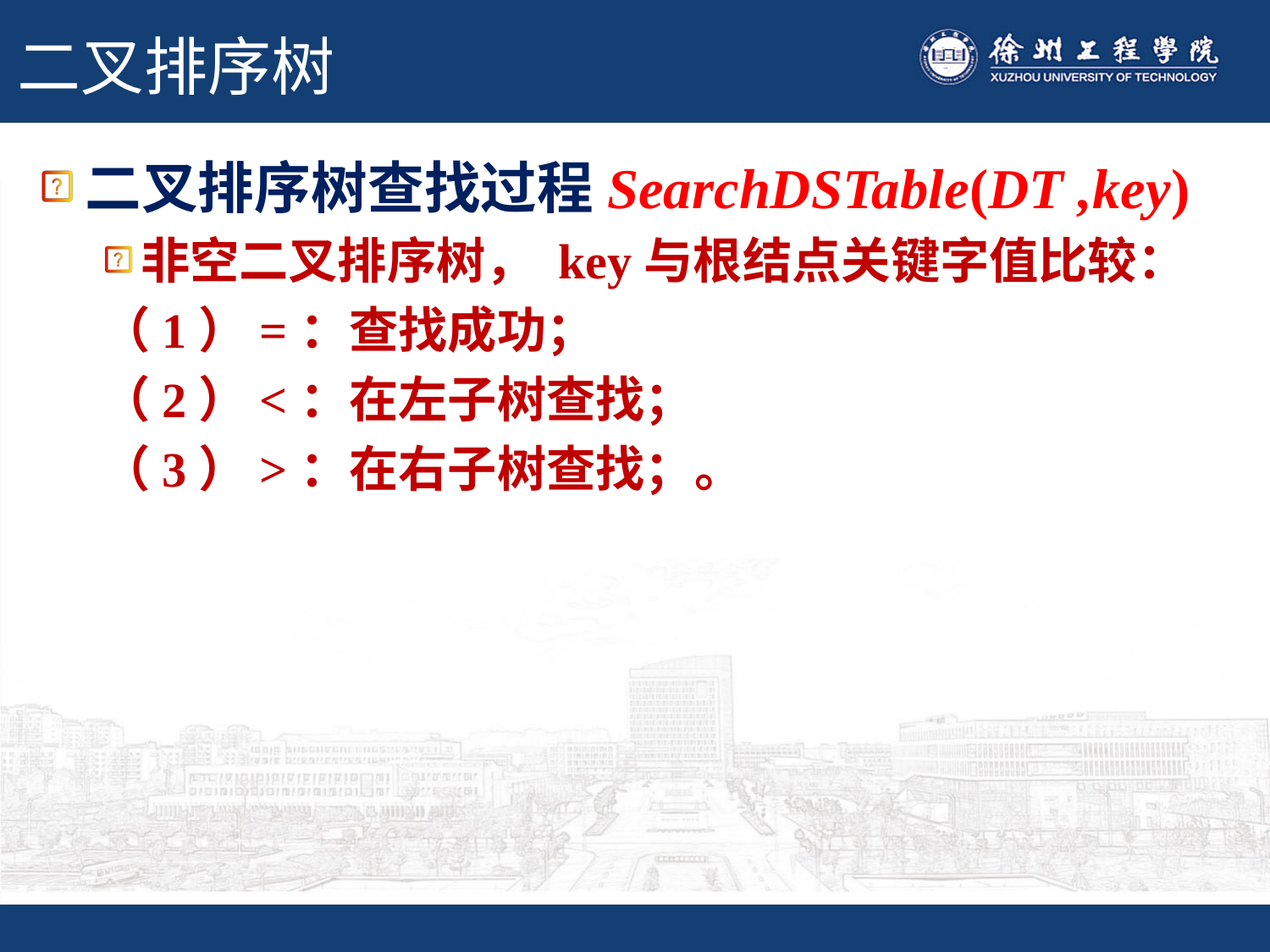

# 二叉排序树
二叉排序树查找过程SearchDSTable(DT ,key)
非空二叉排序树， key与根结点关键字值比较：
（1）=：查找成功；
（2）<：在左子树查找；
（3）>：在右子树查找；。